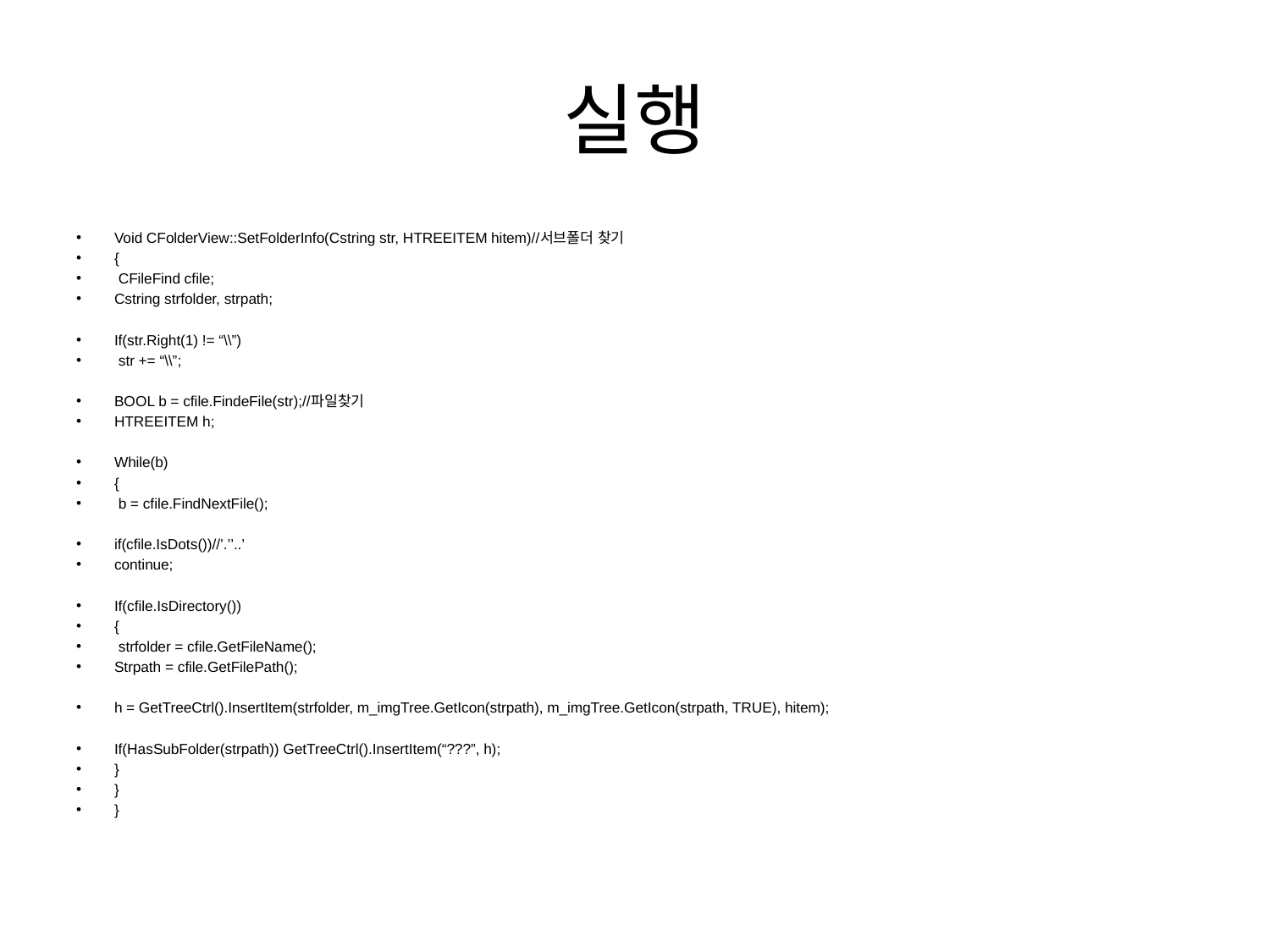

# 실행
Void CFolderView::SetFolderInfo(Cstring str, HTREEITEM hitem)//서브폴더 찾기
{
 CFileFind cfile;
Cstring strfolder, strpath;

If(str.Right(1) != “\\”)
 str += “\\”;

BOOL b = cfile.FindeFile(str);//파일찾기
HTREEITEM h;

While(b)
{
 b = cfile.FindNextFile();

if(cfile.IsDots())//’.’’..’
continue;

If(cfile.IsDirectory())
{
 strfolder = cfile.GetFileName();
Strpath = cfile.GetFilePath();

h = GetTreeCtrl().InsertItem(strfolder, m_imgTree.GetIcon(strpath), m_imgTree.GetIcon(strpath, TRUE), hitem);

If(HasSubFolder(strpath)) GetTreeCtrl().InsertItem(“???”, h);
}
}
}